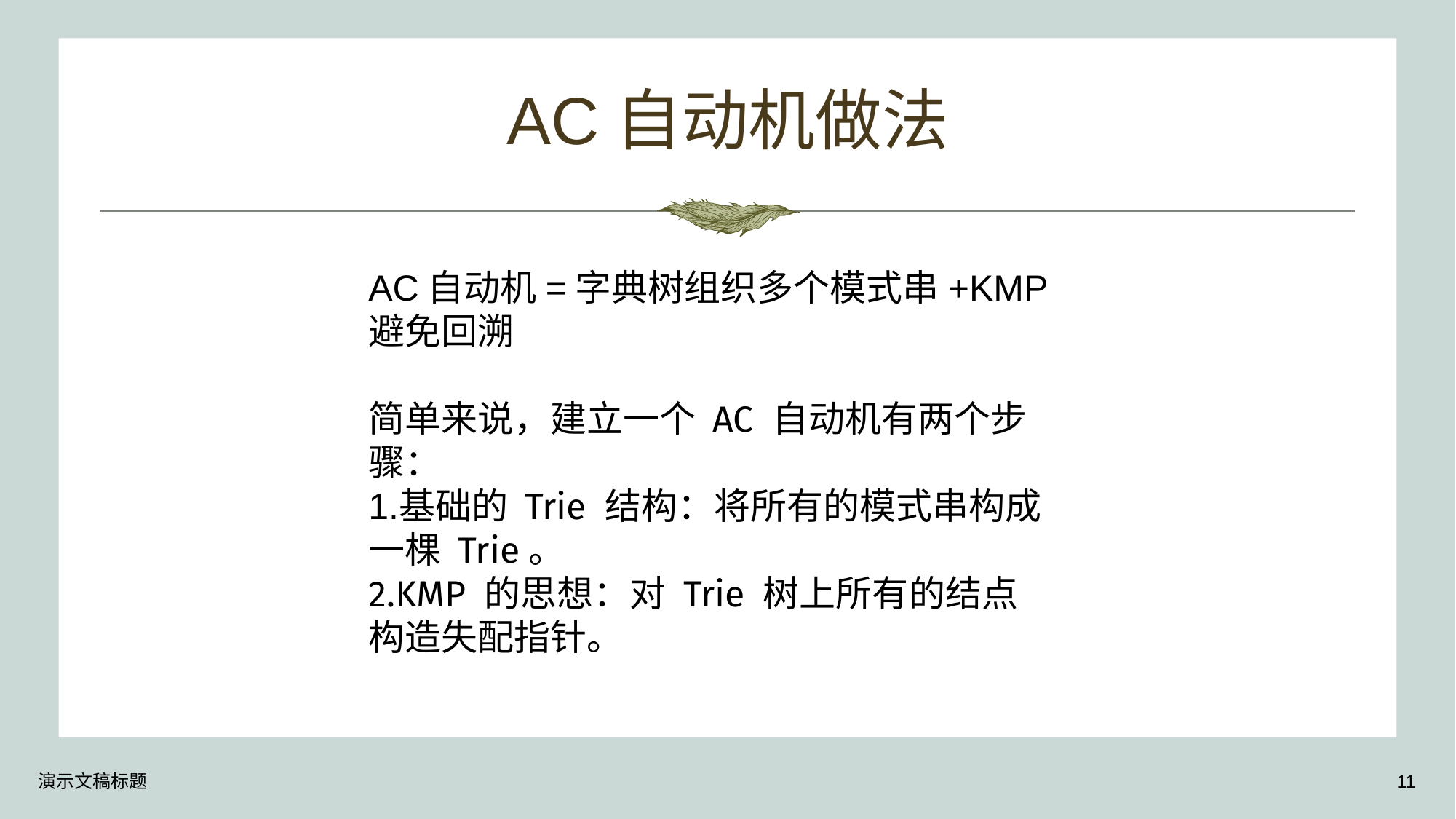

# AC自动机做法
AC自动机=字典树组织多个模式串+KMP避免回溯

简单来说，建立一个 AC 自动机有两个步骤：
基础的 Trie 结构：将所有的模式串构成一棵 Trie。
KMP 的思想：对 Trie 树上所有的结点构造失配指针。

演示文稿标题
11